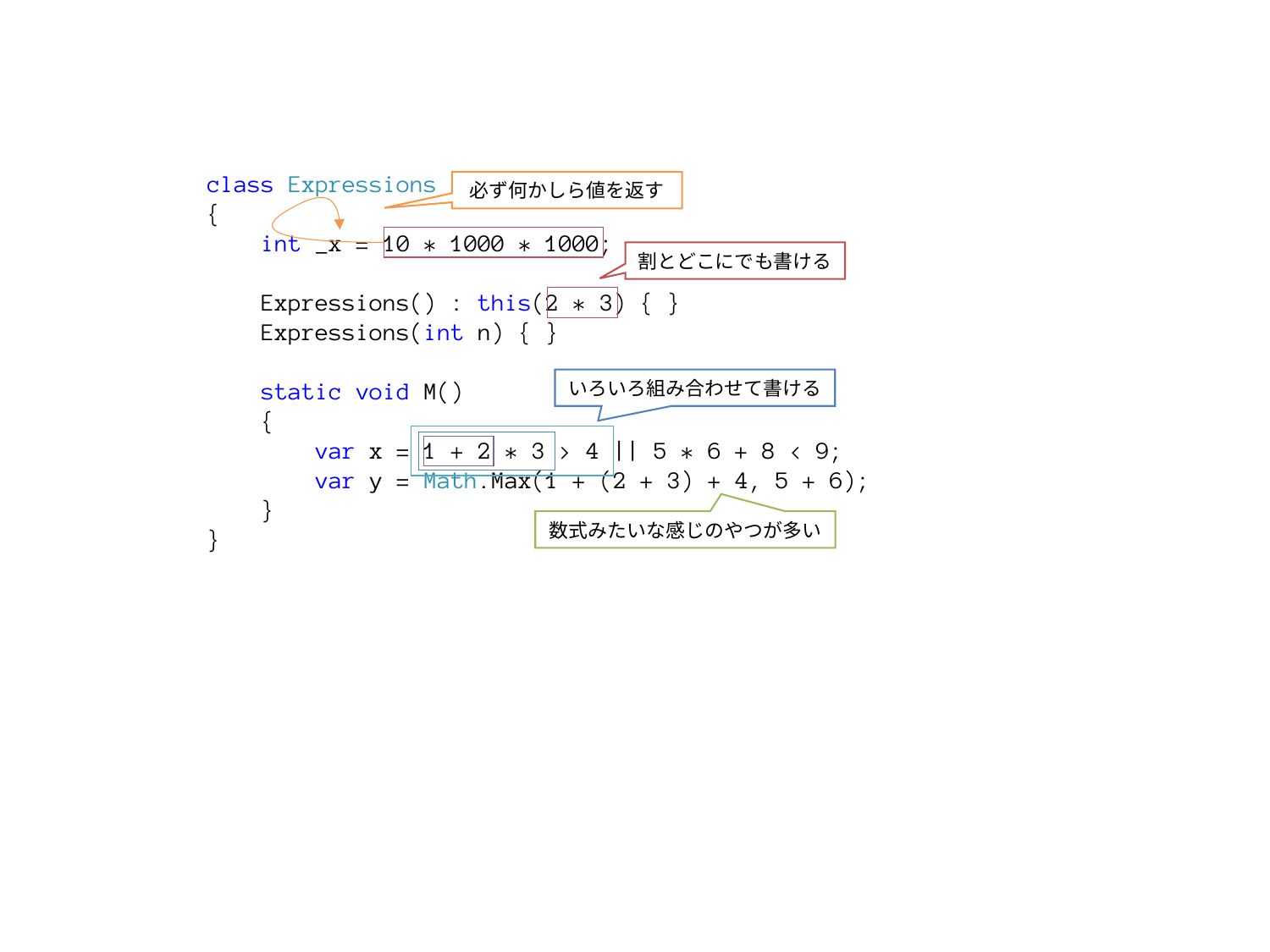

class Expressions
{
    int _x = 10 * 1000 * 1000;

    Expressions() : this(2 * 3) { }
    Expressions(int n) { }

    static void M()
    {
        var x = 1 + 2 * 3 > 4 || 5 * 6 + 8 < 9;
        var y = Math.Max(1 + (2 + 3) + 4, 5 + 6);
    }
}
必ず何かしら値を返す

割とどこにでも書ける

いろいろ組み合わせて書ける

数式みたいな感じのやつが多い